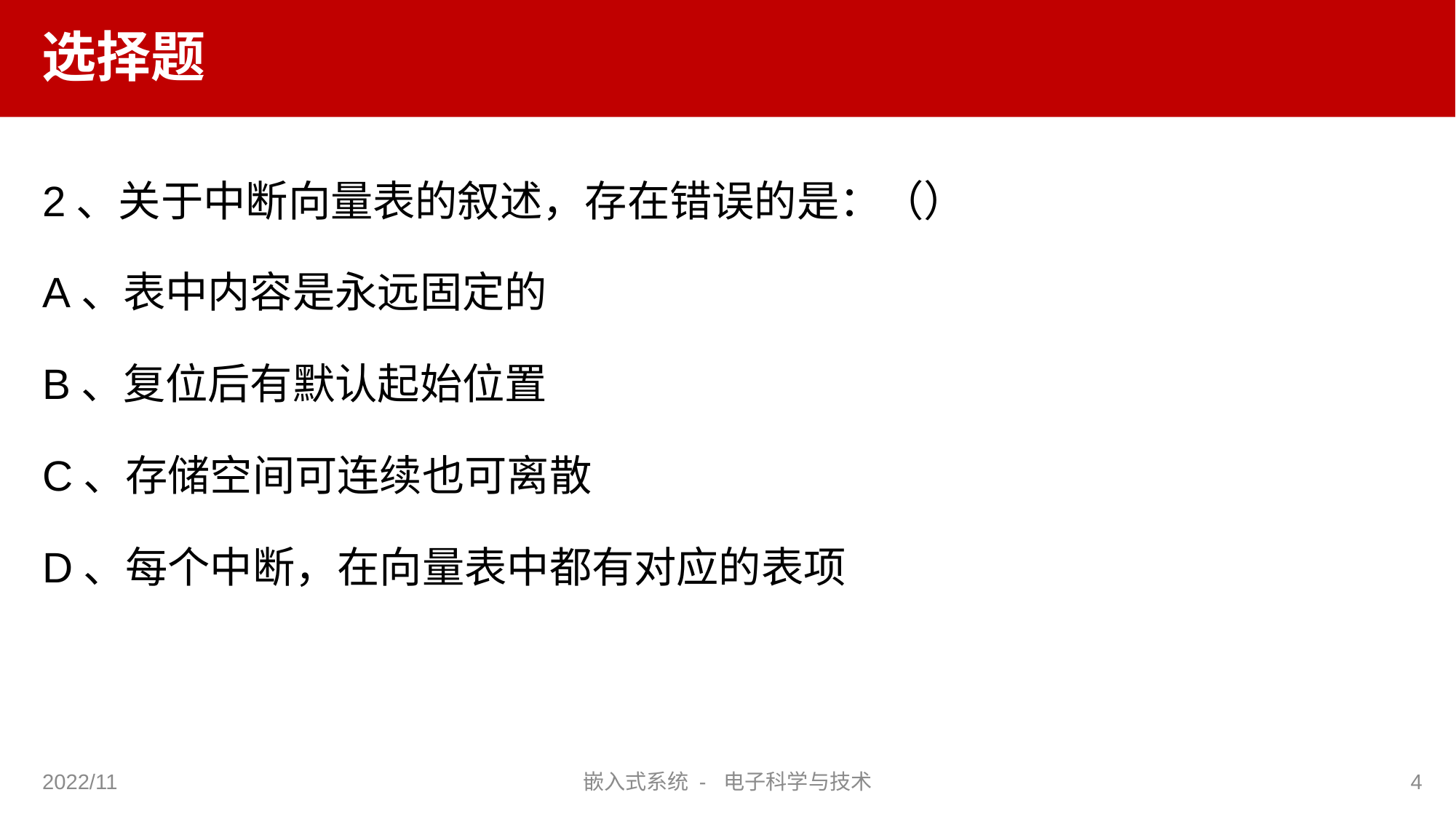

# 选择题
2、关于中断向量表的叙述，存在错误的是：（）
A、表中内容是永远固定的
B、复位后有默认起始位置
C、存储空间可连续也可离散
D、每个中断，在向量表中都有对应的表项
2022/11
嵌入式系统 -  电子科学与技术
4